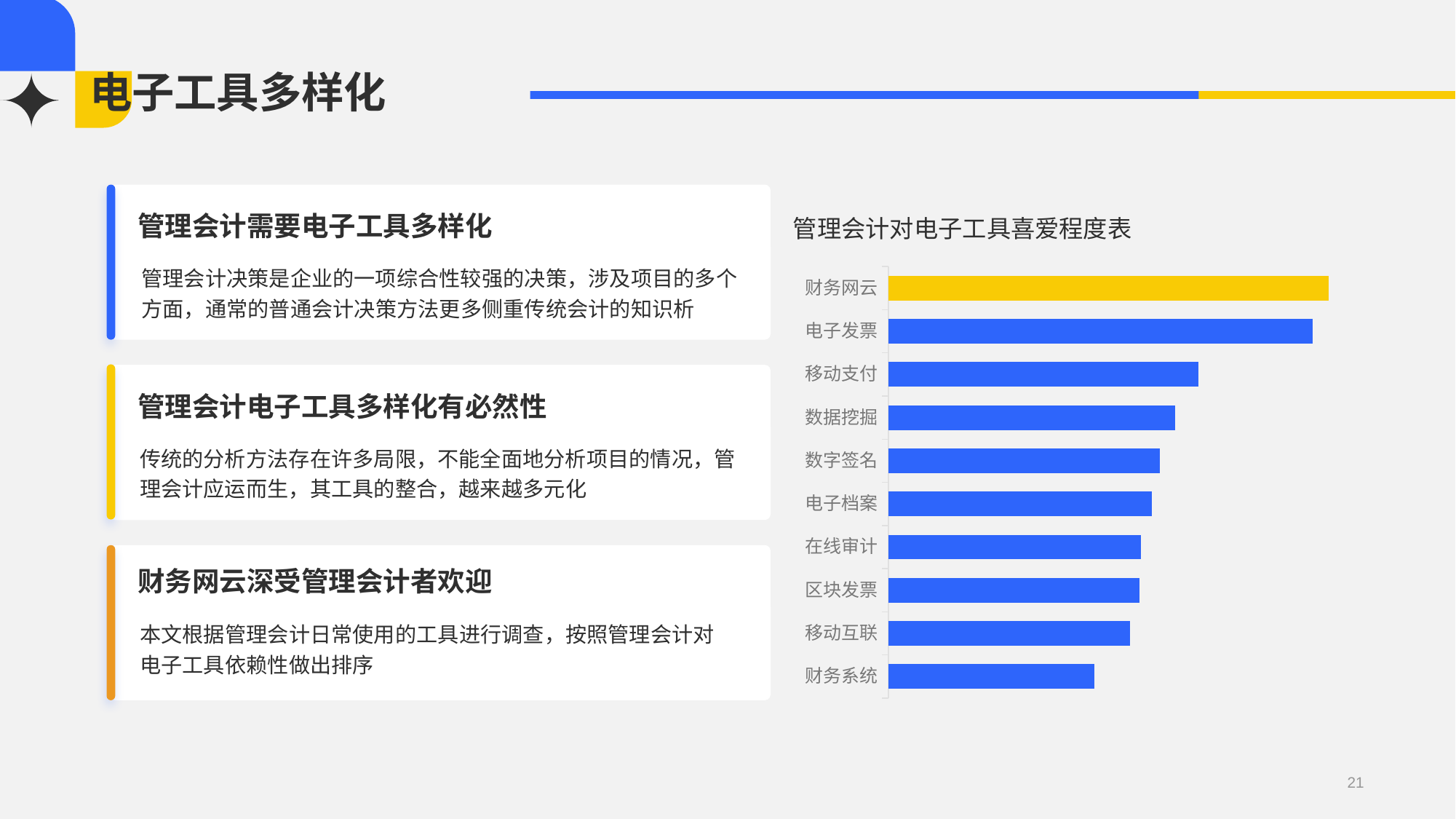

# 电子工具多样化

管理会计需要电子工具多样化
管理会计决策是企业的一项综合性较强的决策，涉及项目的多个方面，通常的普通会计决策方法更多侧重传统会计的知识析
管理会计对电子工具喜爱程度表

### Chart

| Category | 销售额 |
|---|---|
| 财务网云 | 0.721 |
| 电子发票 | 0.695 |
| 移动支付 | 0.507 |
| 数据挖掘 | 0.469 |
| 数字签名 | 0.445 |
| 电子档案 | 0.431 |
| 在线审计 | 0.414 |
| 区块发票 | 0.411 |
| 移动互联 | 0.396 |
| 财务系统 | 0.337 |

管理会计电子工具多样化有必然性
传统的分析方法存在许多局限，不能全面地分析项目的情况，管理会计应运而生，其工具的整合，越来越多元化

财务网云深受管理会计者欢迎
本文根据管理会计日常使用的工具进行调查，按照管理会计对电子工具依赖性做出排序
21